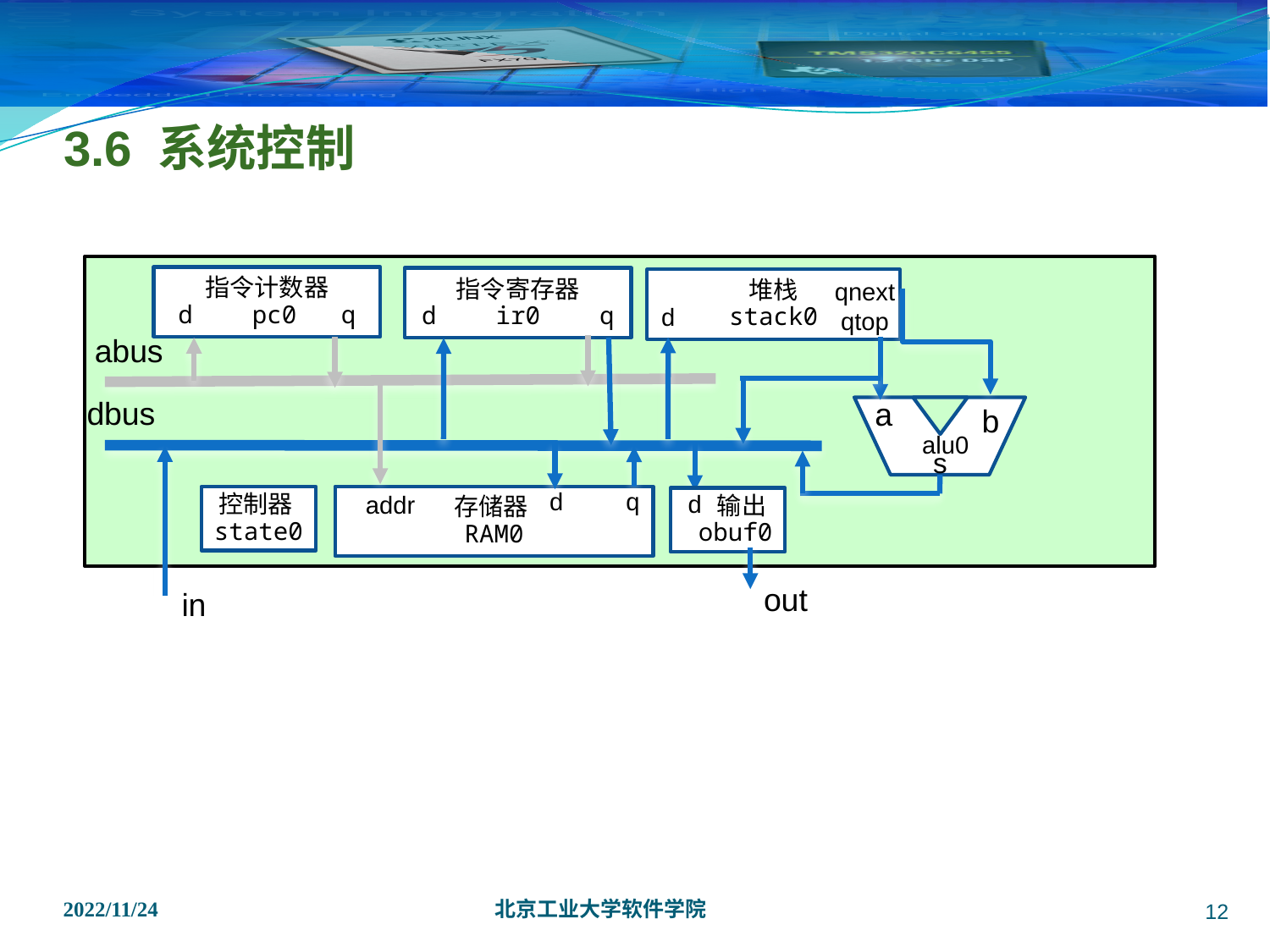

# 3.6 系统控制

指令计数器
d    pc0   q
指令寄存器
d    ir0    q
堆栈
stack0
qnext
qtop
d
abus
dbus
a
b

alu0
s
d         q
d
addr
存储器
RAM0
控制器state0
输出obuf0
out
in